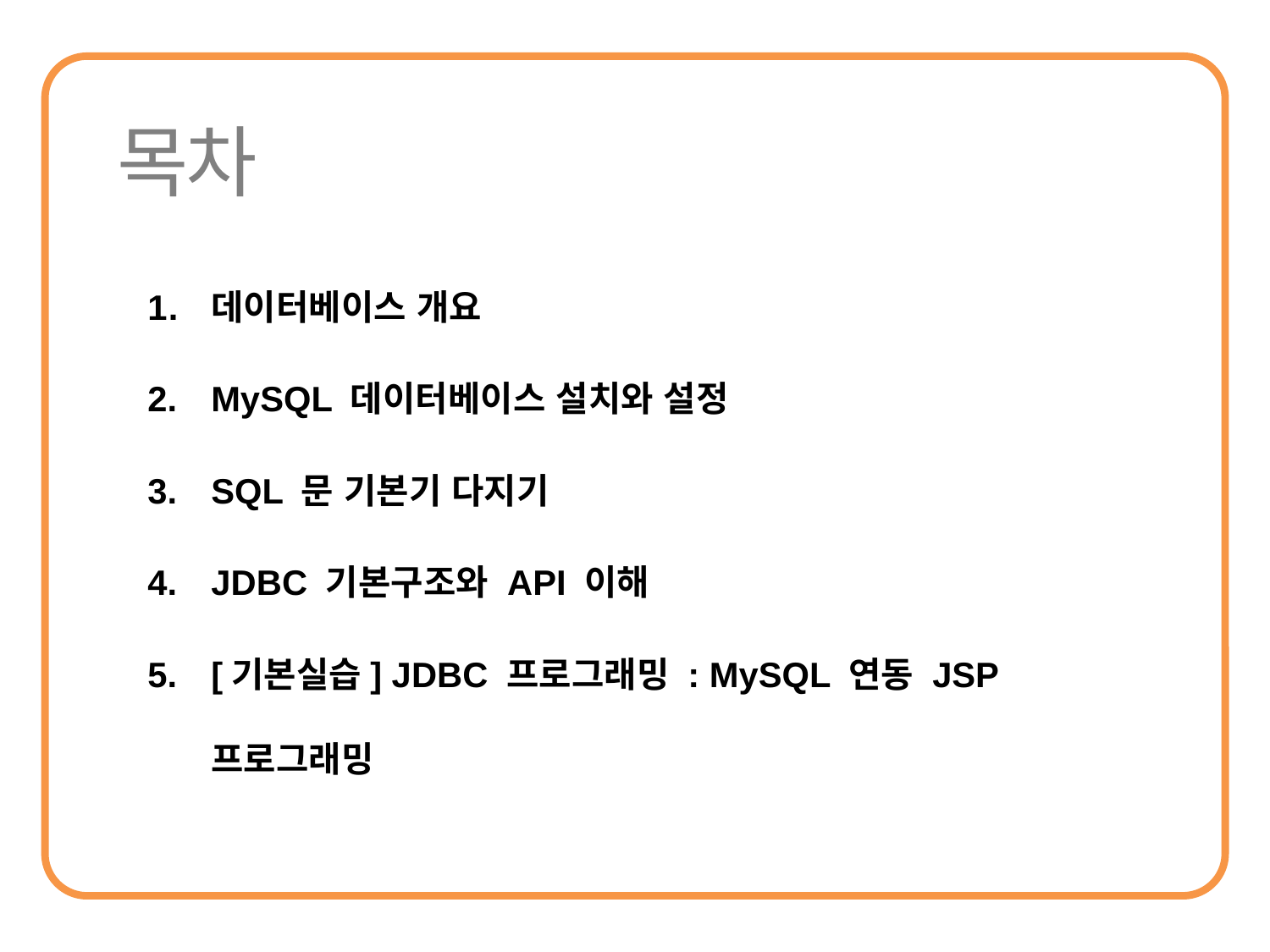

데이터베이스 개요
MySQL 데이터베이스 설치와 설정
SQL 문 기본기 다지기
JDBC 기본구조와 API 이해
[기본실습] JDBC 프로그래밍 : MySQL 연동 JSP 프로그래밍